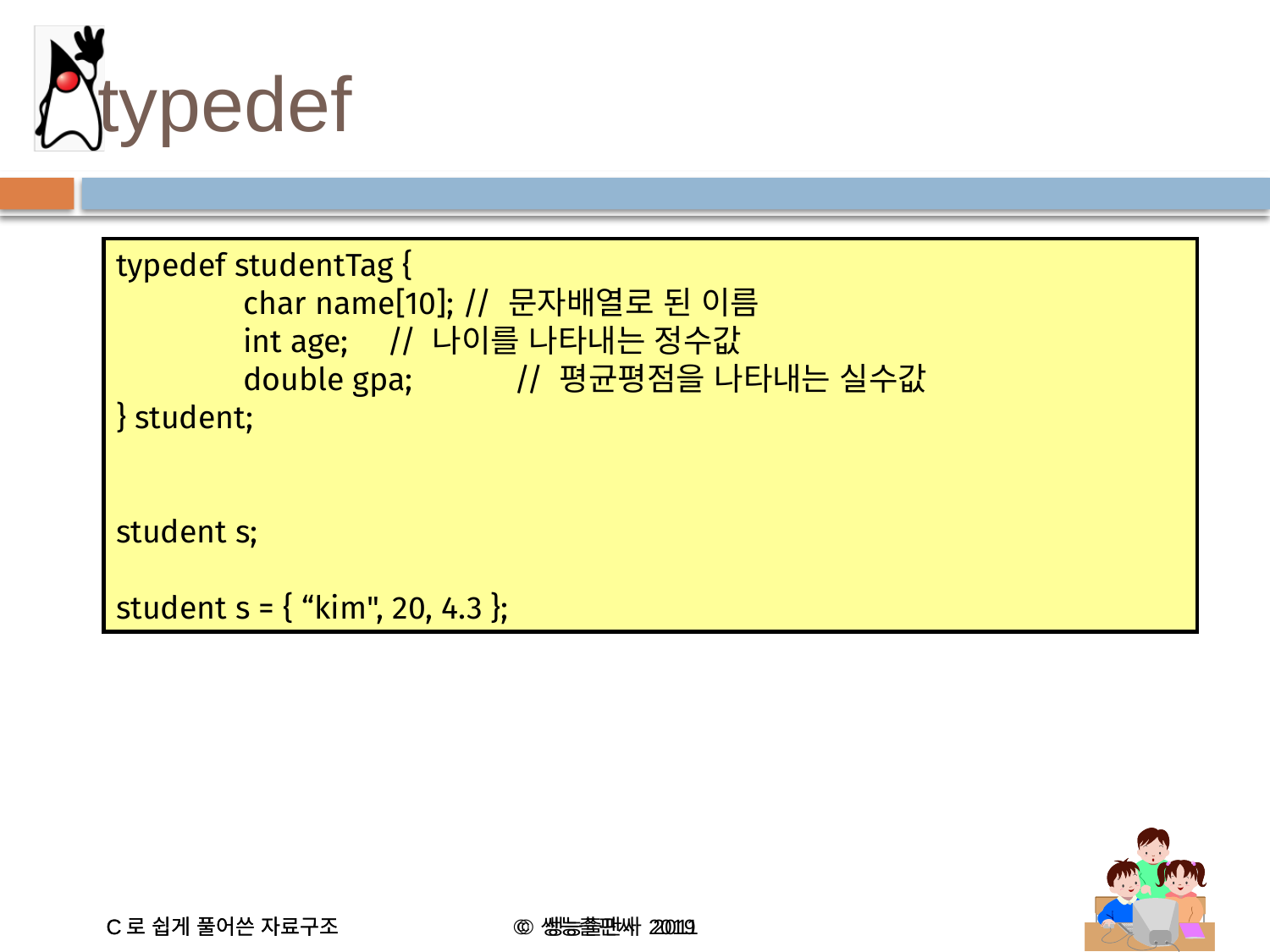

# typedef
typedef studentTag {
	char name[10]; // 문자배열로 된 이름
	int age;	  // 나이를 나타내는 정수값
	double gpa;	  // 평균평점을 나타내는 실수값
} student;

student s;

student s = { “kim", 20, 4.3 };